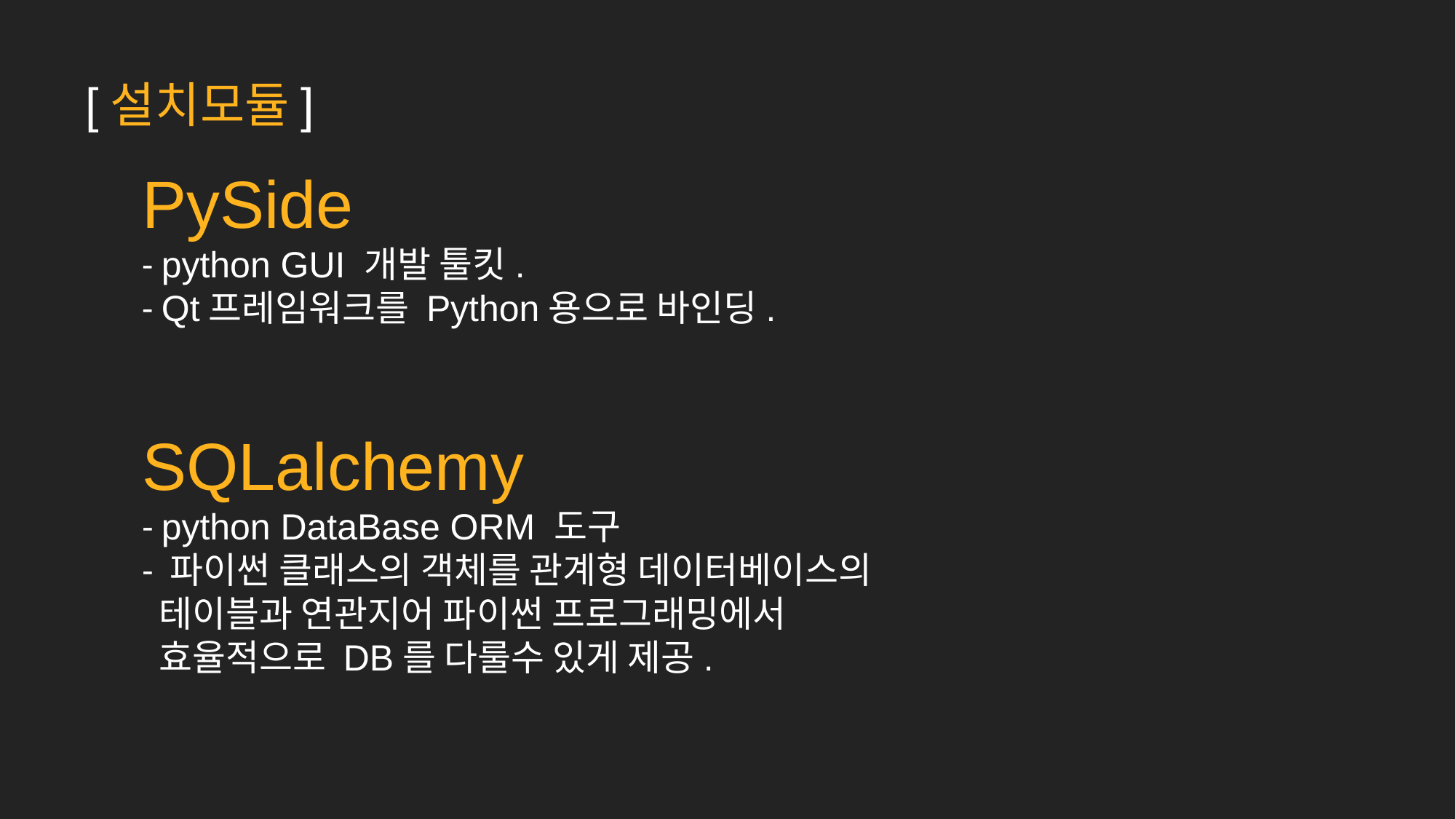

[설치모듈]
PySide
- python GUI 개발 툴킷.
- Qt프레임워크를 Python용으로 바인딩.
SQLalchemy
- python DataBase ORM 도구
- 파이썬 클래스의 객체를 관계형 데이터베이스의
 테이블과 연관지어 파이썬 프로그래밍에서
 효율적으로 DB를 다룰수 있게 제공.